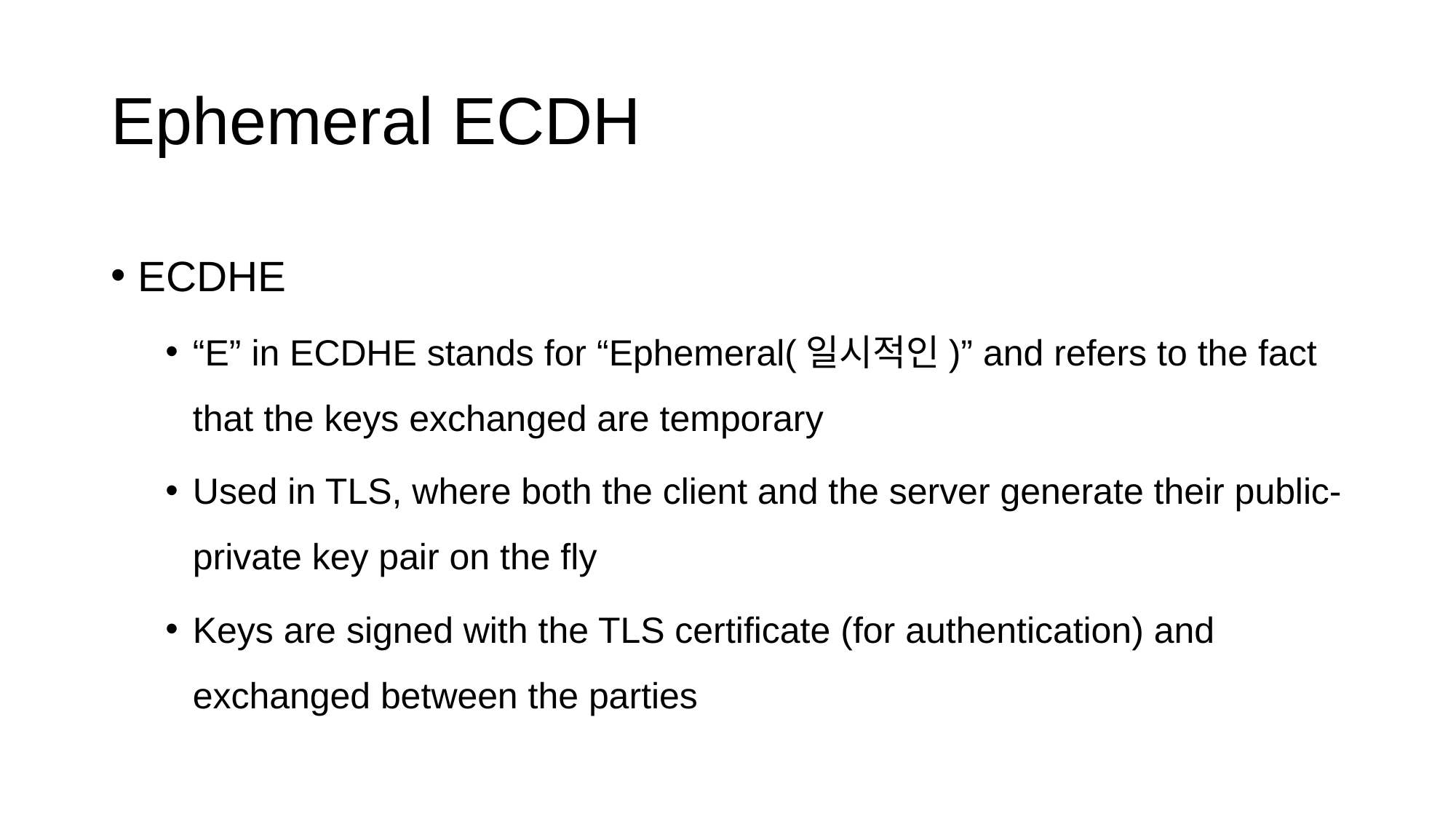

# Ephemeral ECDH
ECDHE
“E” in ECDHE stands for “Ephemeral(일시적인)” and refers to the fact that the keys exchanged are temporary
Used in TLS, where both the client and the server generate their public-private key pair on the fly
Keys are signed with the TLS certificate (for authentication) and exchanged between the parties